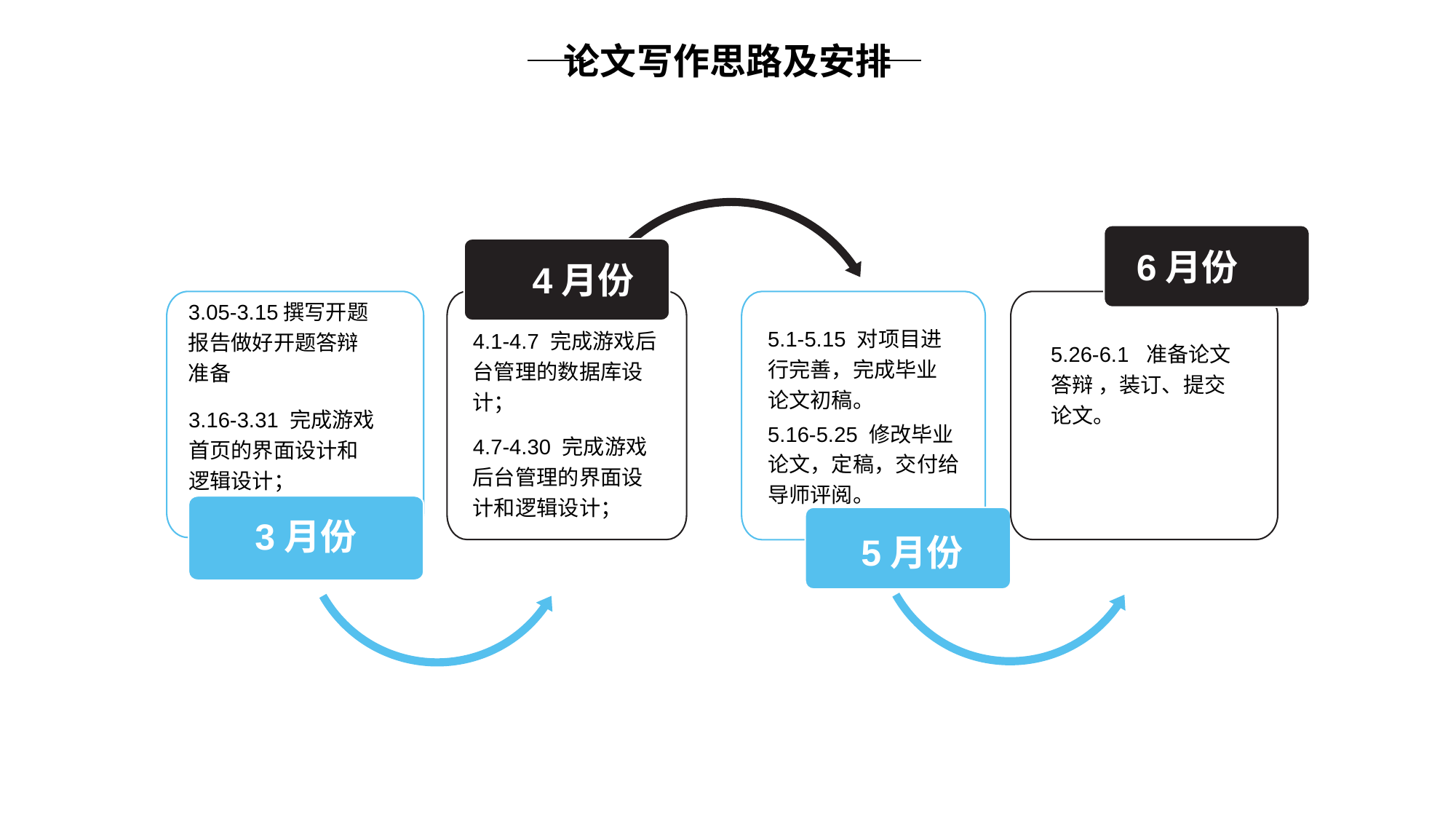

论文写作思路及安排

6月份
4月份

3.05-3.15撰写开题报告做好开题答辩准备
5.1-5.15 对项目进行完善，完成毕业论文初稿。
4.1-4.7 完成游戏后台管理的数据库设计；
5.26-6.1  准备论文答辩 ，装订、提交论文。

3.16-3.31 完成游戏首页的界面设计和逻辑设计；
5.16-5.25 修改毕业论文，定稿，交付给导师评阅。
4.7-4.30 完成游戏后台管理的界面设计和逻辑设计；

3月份
5月份